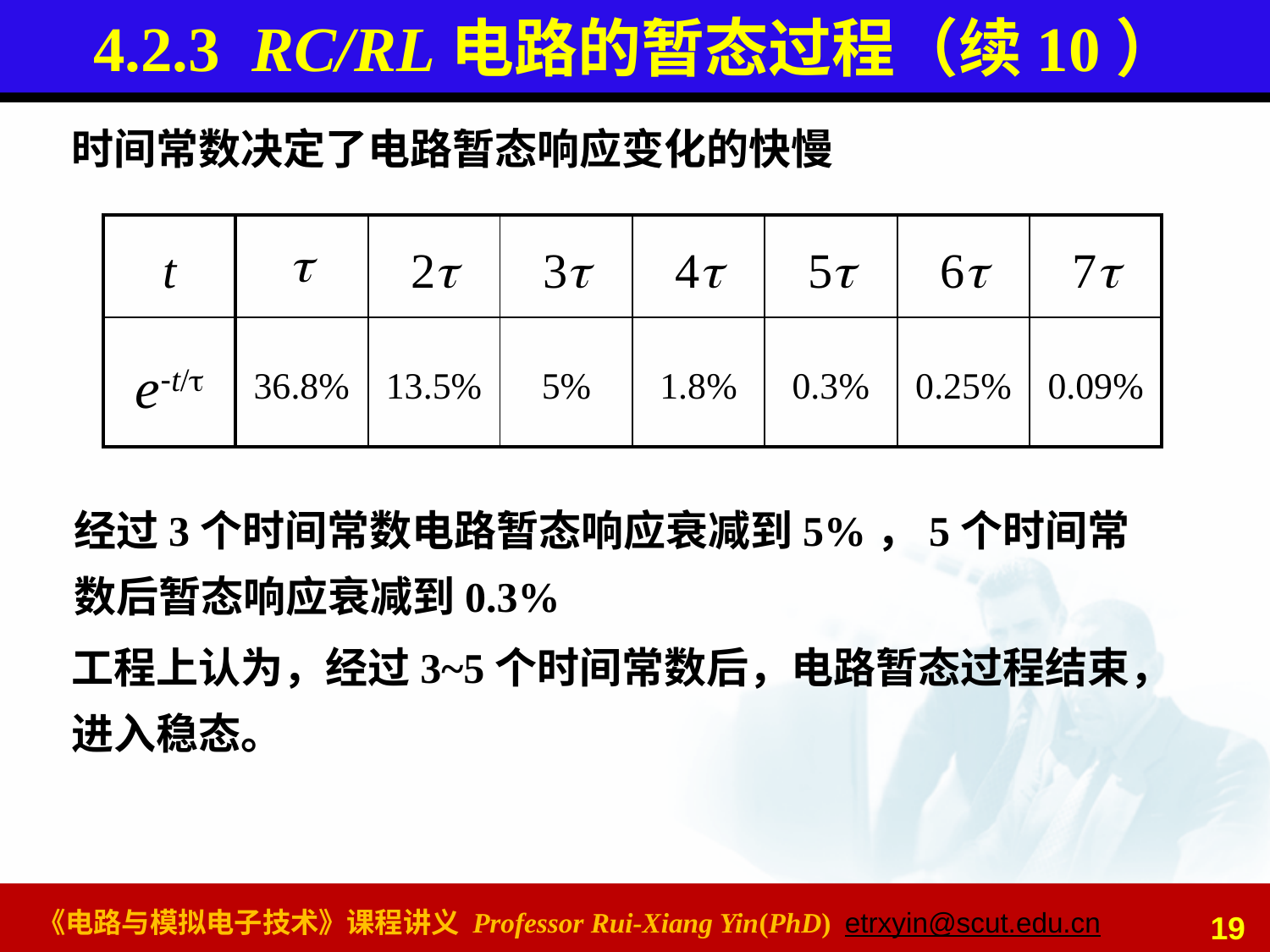

# 4.2.3  RC/RL电路的暂态过程（续10）
时间常数决定了电路暂态响应变化的快慢
| t | τ | 2τ | 3τ | 4τ | 5τ | 6τ | 7τ |
| --- | --- | --- | --- | --- | --- | --- | --- |
| e-t/τ | 36.8% | 13.5% | 5% | 1.8% | 0.3% | 0.25% | 0.09% |
经过3个时间常数电路暂态响应衰减到5%，5个时间常数后暂态响应衰减到0.3%
工程上认为，经过3~5个时间常数后，电路暂态过程结束，进入稳态。
19